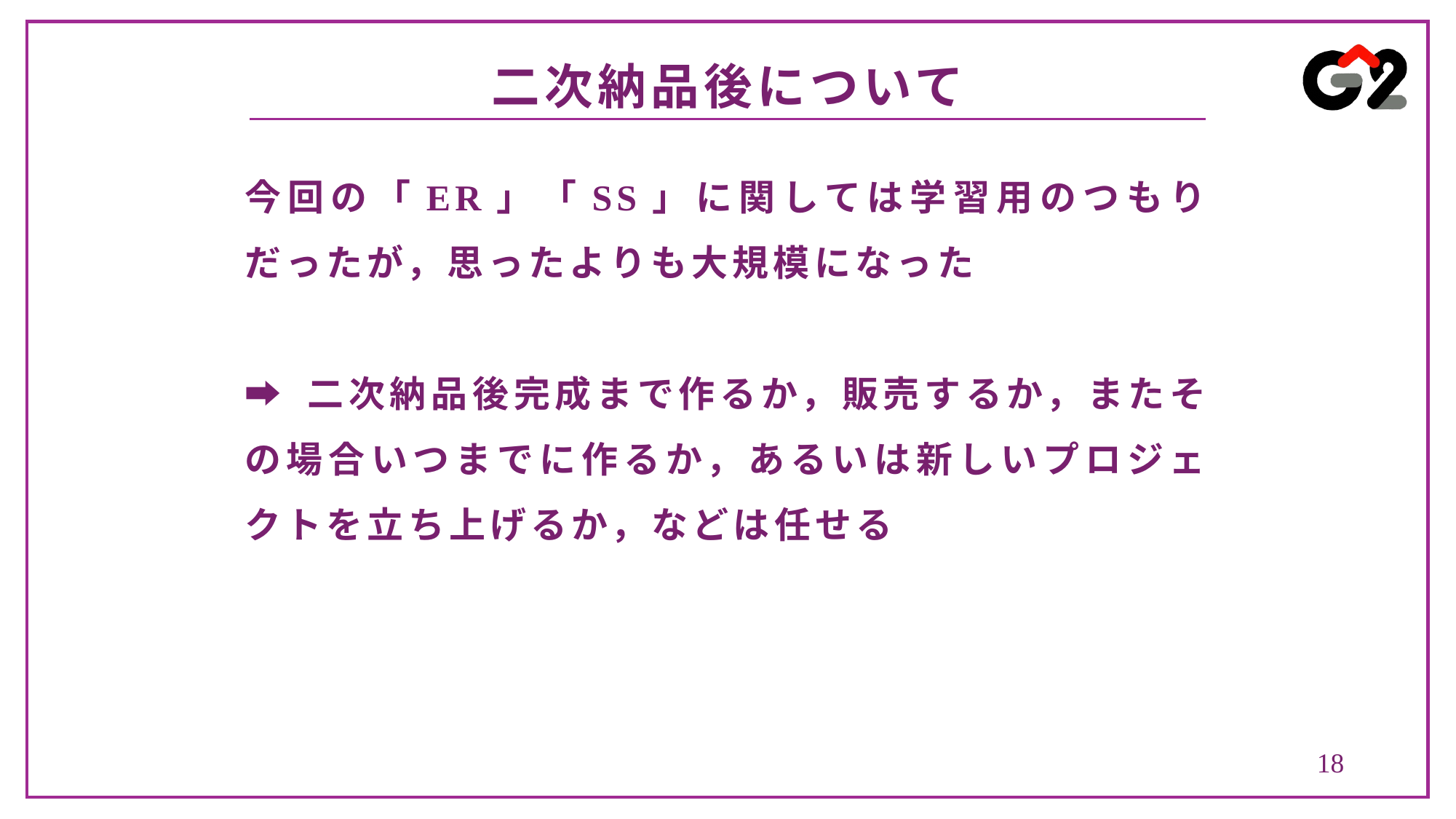

二次納品後について
今回の「ER」「SS」に関しては学習用のつもりだったが，思ったよりも大規模になった

➡ 二次納品後完成まで作るか，販売するか，またその場合いつまでに作るか，あるいは新しいプロジェクトを立ち上げるか，などは任せる
18